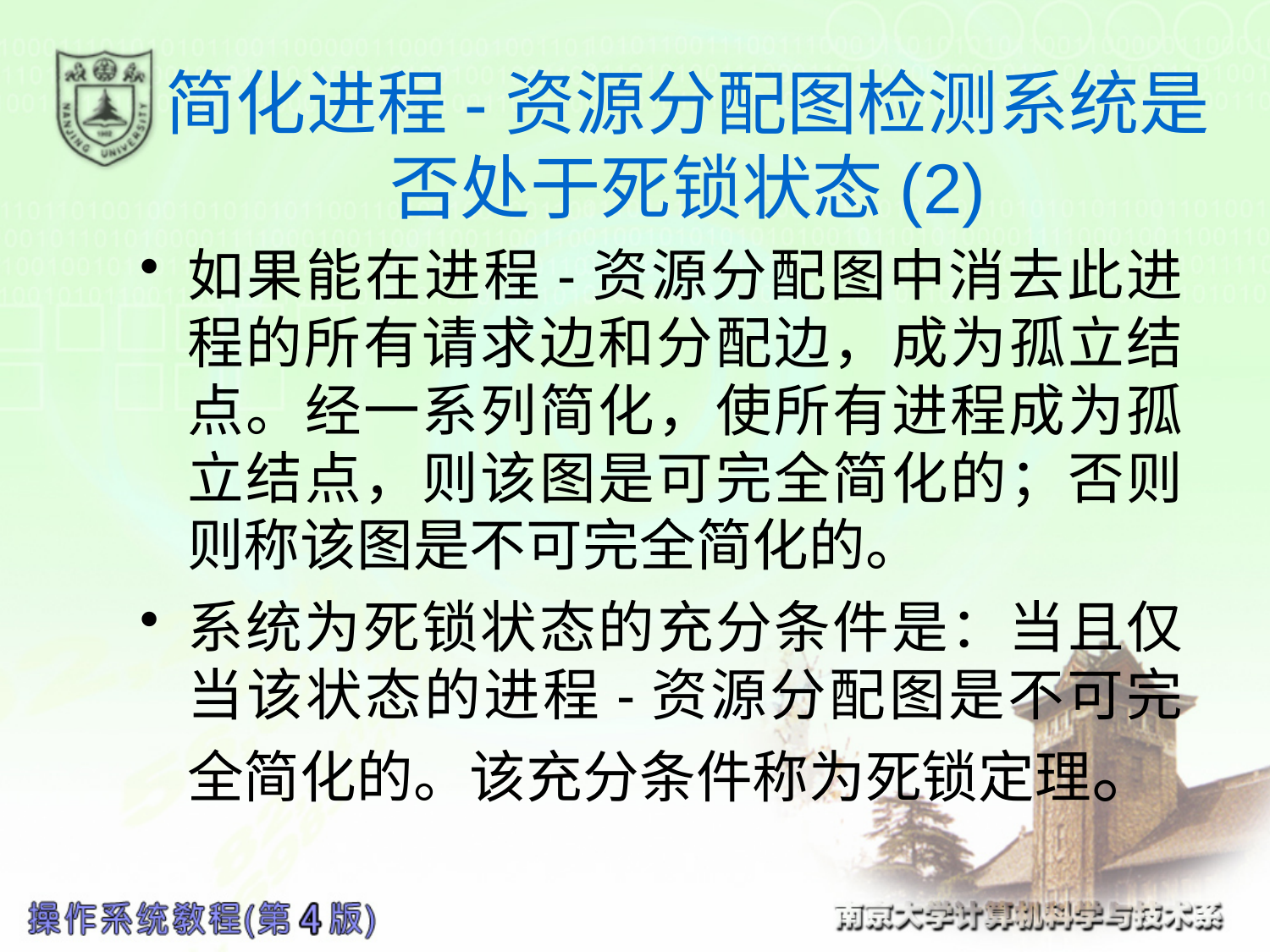

# 简化进程-资源分配图检测系统是否处于死锁状态(2)
如果能在进程-资源分配图中消去此进程的所有请求边和分配边，成为孤立结点。经一系列简化，使所有进程成为孤立结点，则该图是可完全简化的；否则则称该图是不可完全简化的。
系统为死锁状态的充分条件是：当且仅当该状态的进程-资源分配图是不可完全简化的。该充分条件称为死锁定理。